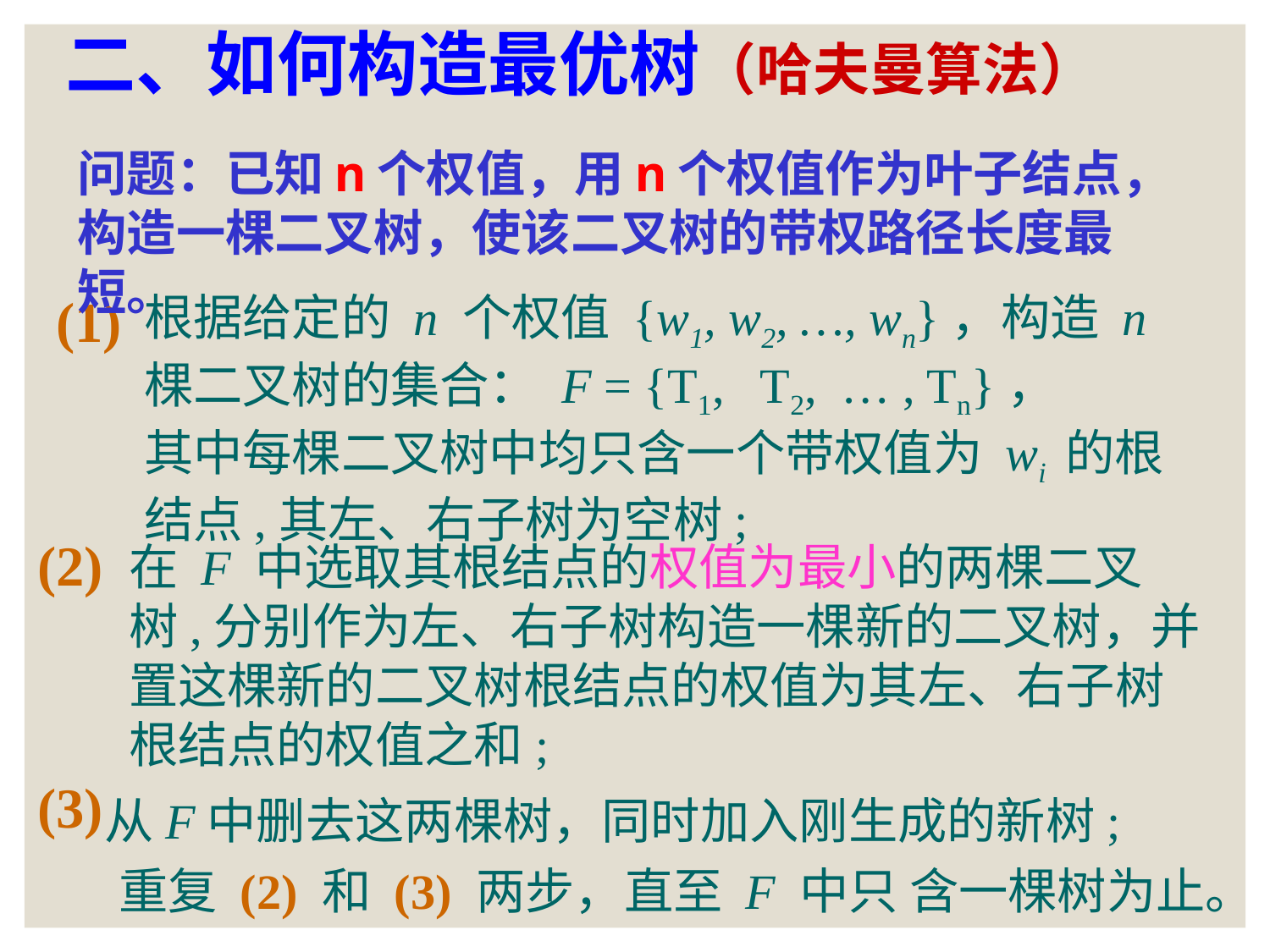

二、如何构造最优树（哈夫曼算法）

问题：已知n个权值，用n个权值作为叶子结点，构造一棵二叉树，使该二叉树的带权路径长度最短。
(1)
根据给定的 n 个权值 {w1, w2, …, wn}，构造 n 棵二叉树的集合： F = {T1,   T2,  … , Tn}，
其中每棵二叉树中均只含一个带权值为 wi 的根结点,其左、右子树为空树;
(2)
在 F 中选取其根结点的权值为最小的两棵二叉树,分别作为左、右子树构造一棵新的二叉树，并置这棵新的二叉树根结点的权值为其左、右子树根结点的权值之和;
从F中删去这两棵树，同时加入刚生成的新树;
(3)
重复 (2) 和 (3) 两步，直至 F 中只 含一棵树为止。